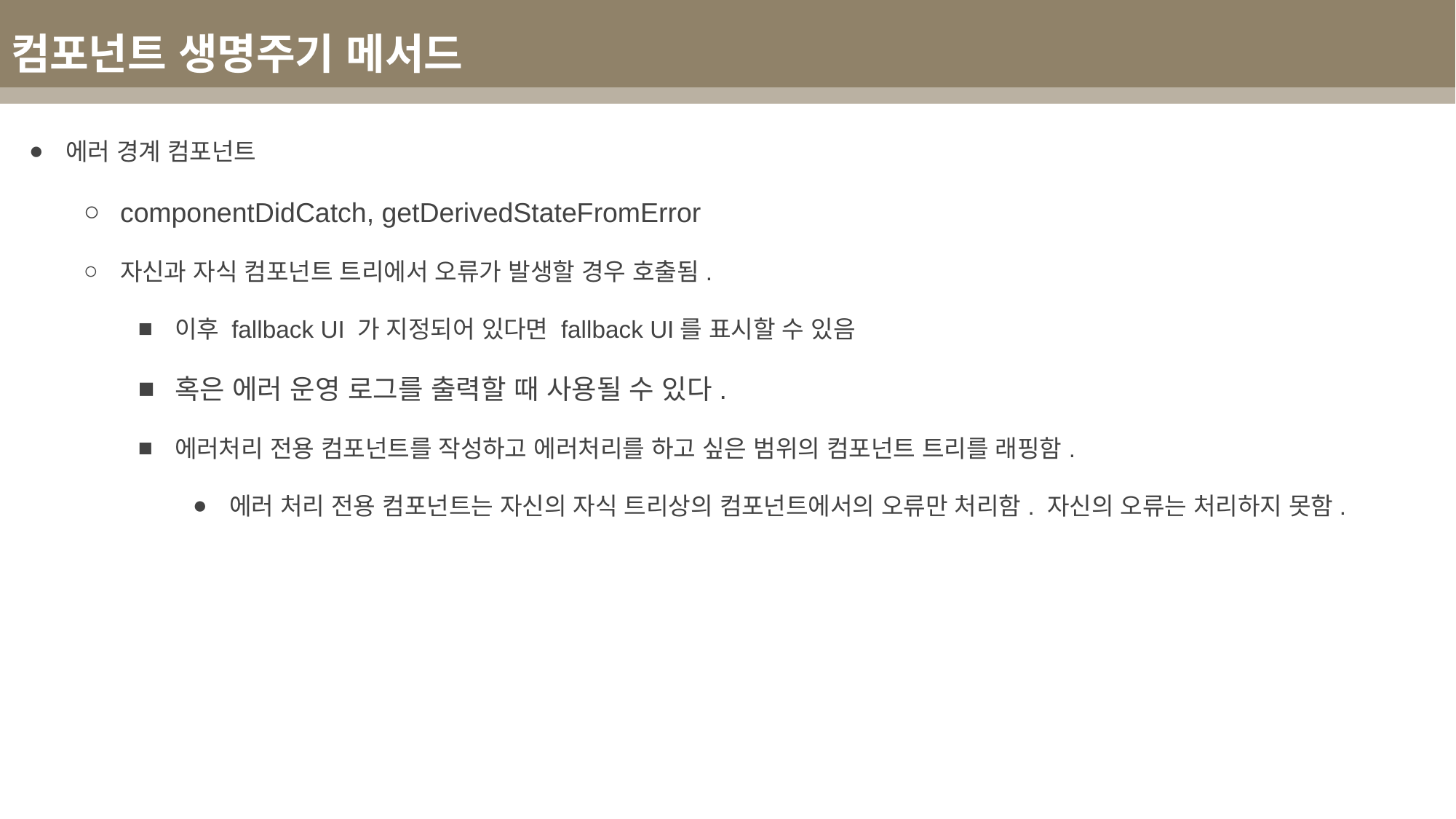

컴포넌트 생명주기 메서드
에러 경계 컴포넌트
componentDidCatch, getDerivedStateFromError
자신과 자식 컴포넌트 트리에서 오류가 발생할 경우 호출됨.
이후 fallback UI 가 지정되어 있다면 fallback UI를 표시할 수 있음
혹은 에러 운영 로그를 출력할 때 사용될 수 있다.
에러처리 전용 컴포넌트를 작성하고 에러처리를 하고 싶은 범위의 컴포넌트 트리를 래핑함.
에러 처리 전용 컴포넌트는 자신의 자식 트리상의 컴포넌트에서의 오류만 처리함. 자신의 오류는 처리하지 못함.